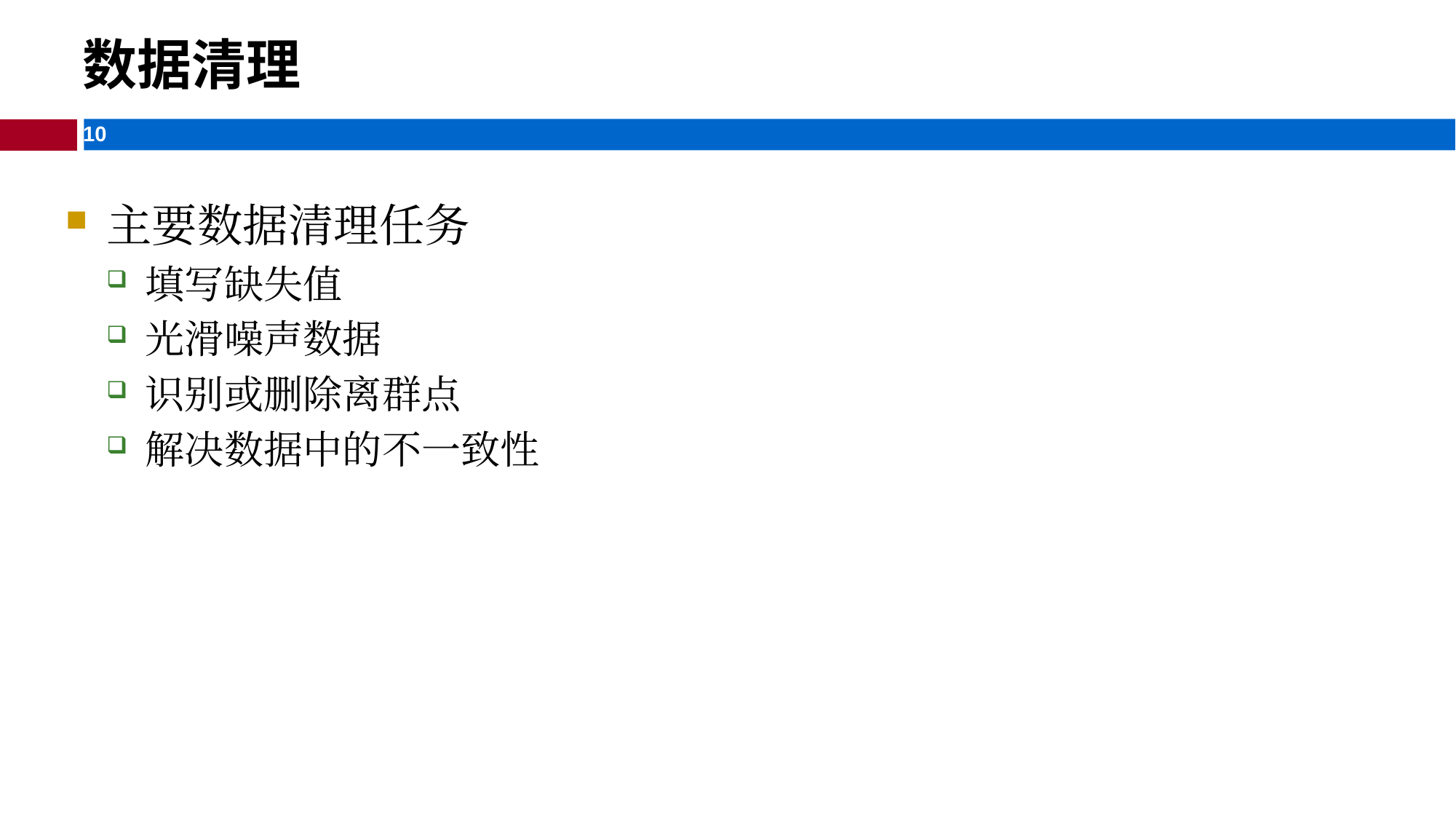

数据清理
主要数据清理任务
填写缺失值
光滑噪声数据
识别或删除离群点
解决数据中的不一致性